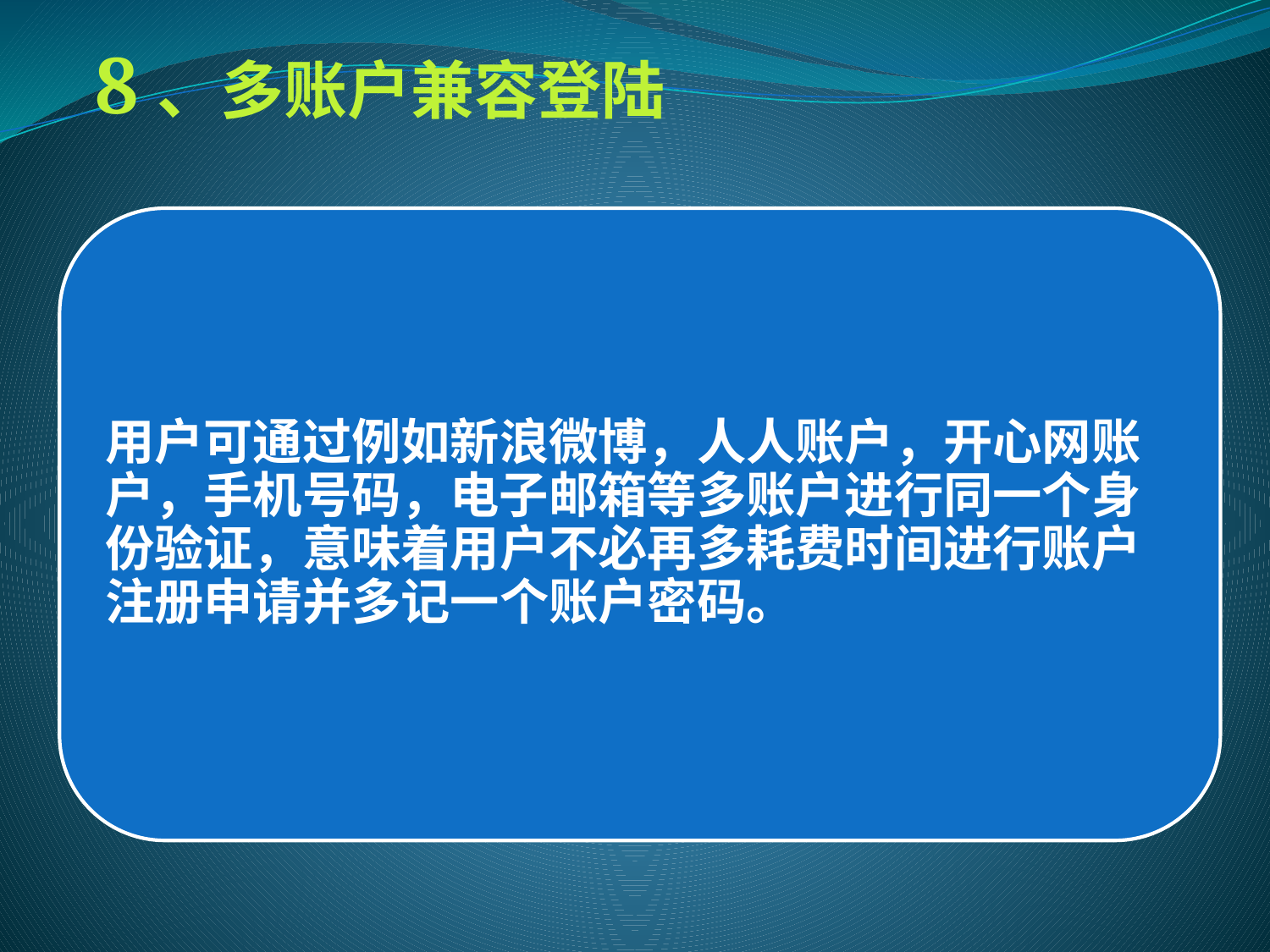

8、多账户兼容登陆
用户可通过例如新浪微博，人人账户，开心网账户，手机号码，电子邮箱等多账户进行同一个身份验证，意味着用户不必再多耗费时间进行账户注册申请并多记一个账户密码。